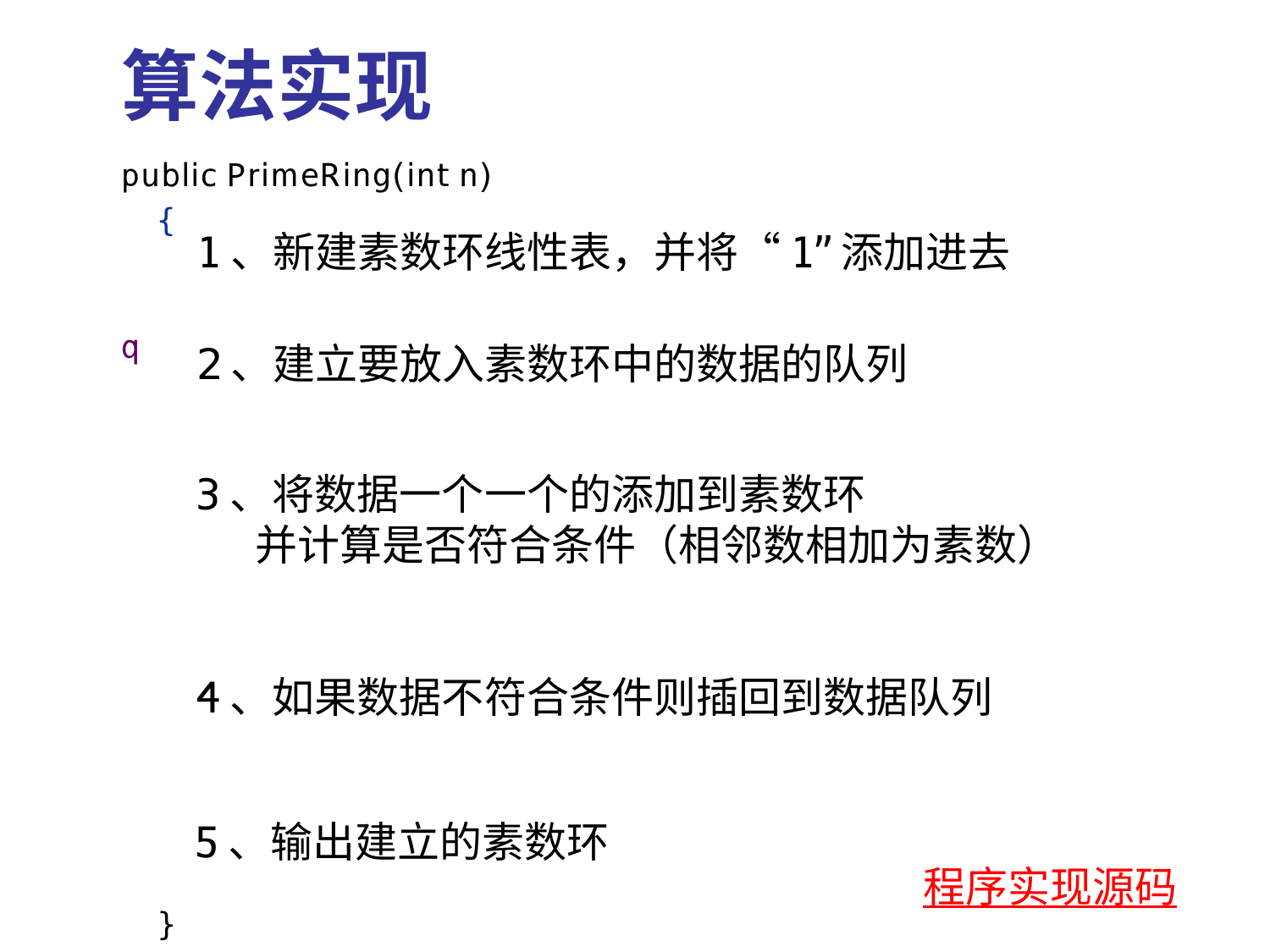

# 算法实现
public PrimeRing(int n)
    {  SeqList<Integer> ring = new SeqList<Integer>(n);   //素数环
        ring.add(new Integer(1));                          //1添加到素数环中
        SeqQueue<Integer> q = new SeqQueue<Integer>(n);   //队列q
        for (int i=2; i<=n; i++)                              //2～n全部入队
            q.enqueue(new Integer(i));
        int i=0;
        while (!q.isEmpty())
        {  int k = q.dequeue().intValue();                //出队
           if (isPrime(ring.get(i)+k))                     //判断是否为素数
            {  i++;
                ring.add(new Integer(k)); }           //k添加到素数环中
            else
                q.enqueue(new Integer(k));                 //k再次入队
        }
        System.out.println("素数环: "+ring.toString());
    }
1、新建素数环线性表，并将“1”添加进去
2、建立要放入素数环中的数据的队列
3、将数据一个一个的添加到素数环
     并计算是否符合条件（相邻数相加为素数）

4、如果数据不符合条件则插回到数据队列

5、输出建立的素数环
程序实现源码
85